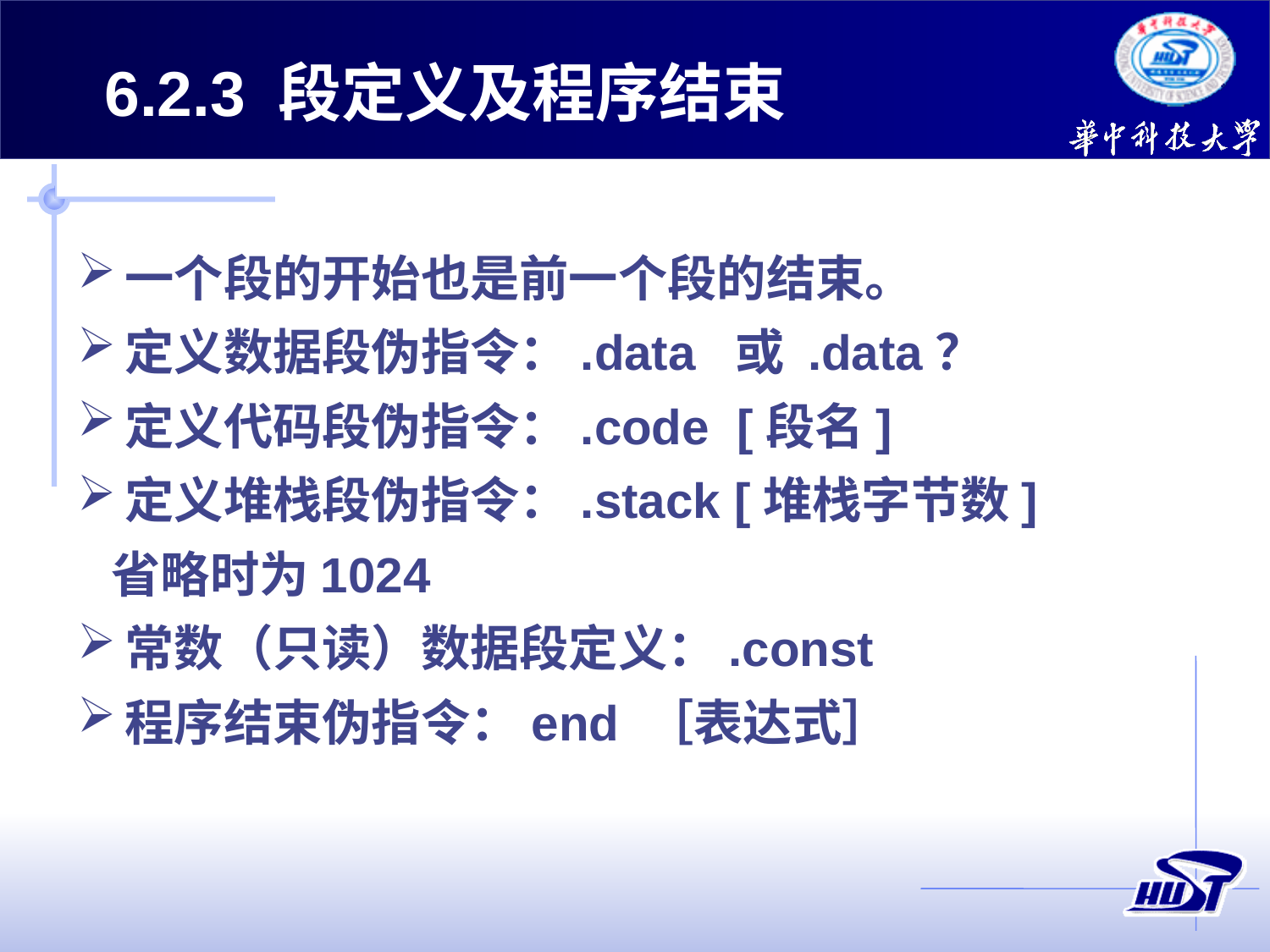

6.2.3 段定义及程序结束
一个段的开始也是前一个段的结束。
定义数据段伪指令：.data  或 .data？
定义代码段伪指令：.code  [段名]
定义堆栈段伪指令：.stack [堆栈字节数]
  省略时为1024
常数（只读）数据段定义：.const
程序结束伪指令：end ［表达式］